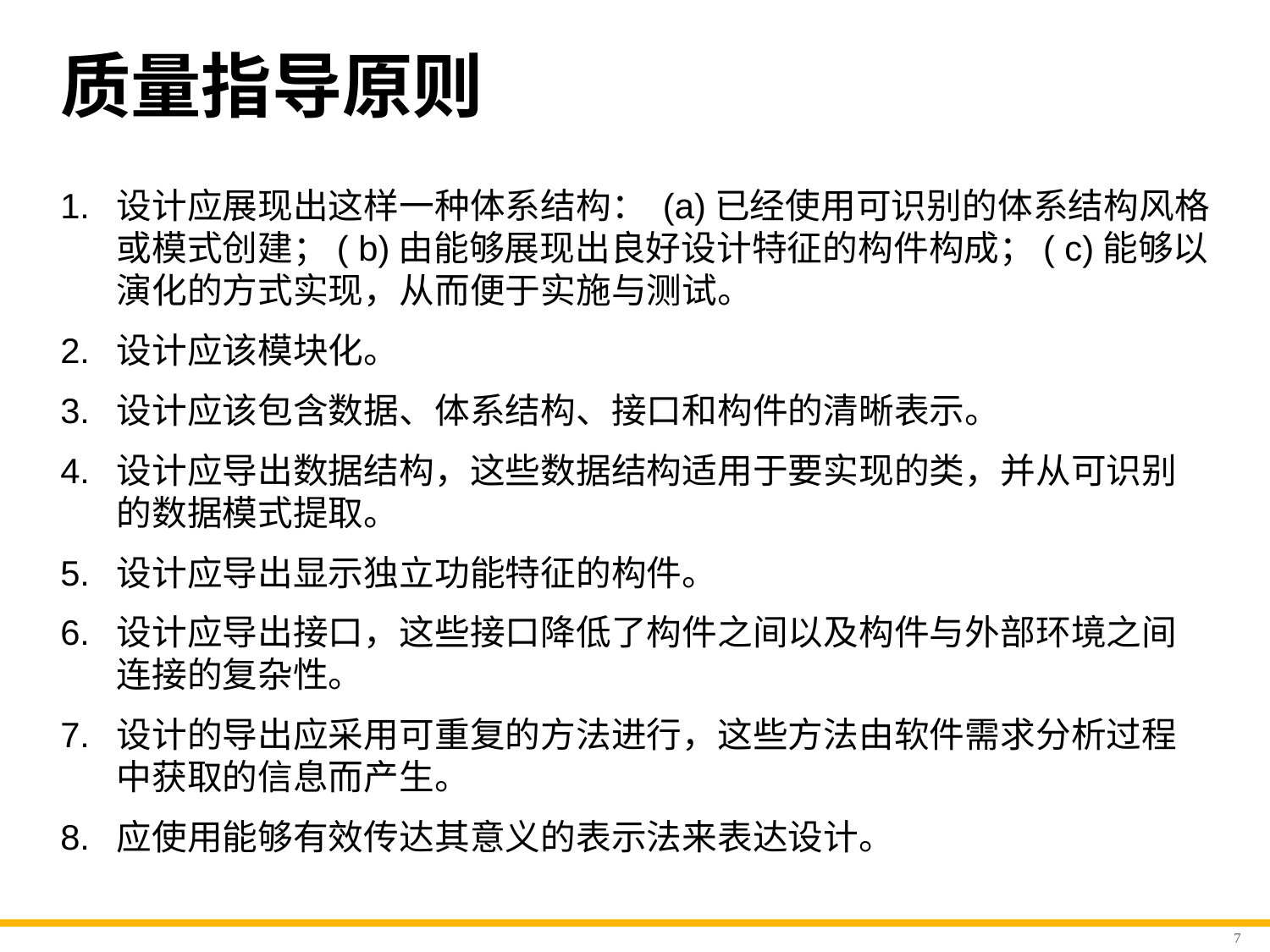

# 质量指导原则
设计应展现出这样一种体系结构： (a)已经使用可识别的体系结构风格或模式创建；( b)由能够展现出良好设计特征的构件构成；( c)能够以演化的方式实现，从而便于实施与测试。
设计应该模块化。
设计应该包含数据、体系结构、接口和构件的清晰表示。
设计应导出数据结构，这些数据结构适用于要实现的类，并从可识别的数据模式提取。
设计应导出显示独立功能特征的构件。
设计应导出接口，这些接口降低了构件之间以及构件与外部环境之间连接的复杂性。
设计的导出应采用可重复的方法进行，这些方法由软件需求分析过程中获取的信息而产生。
应使用能够有效传达其意义的表示法来表达设计。
7